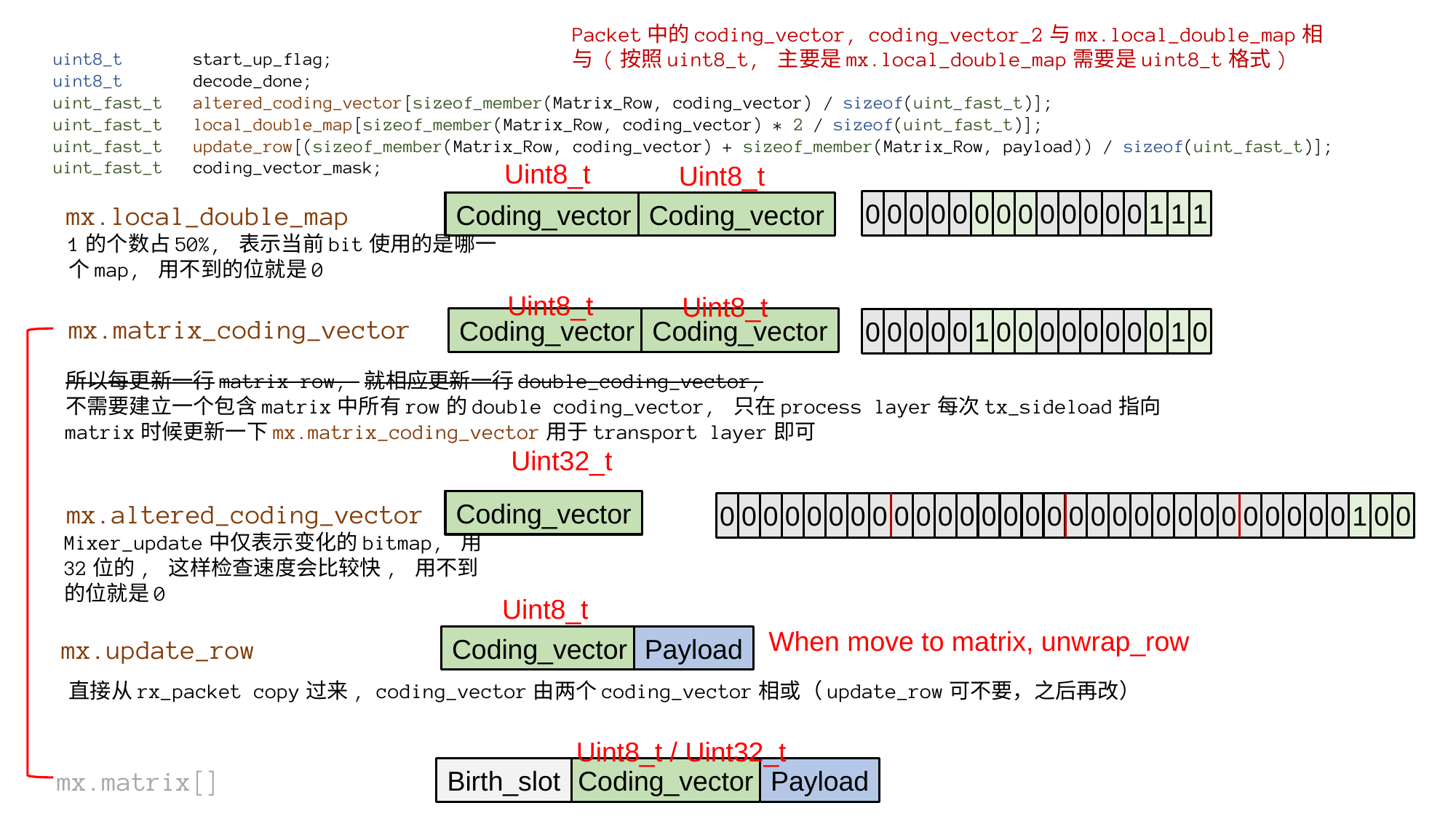

Packet中的coding_vector, coding_vector_2与mx.local_double_map相与 (按照uint8_t, 主要是mx.local_double_map需要是uint8_t格式)
    uint8_t       start_up_flag;
    uint8_t       decode_done;
    uint_fast_t   altered_coding_vector[sizeof_member(Matrix_Row, coding_vector) / sizeof(uint_fast_t)];
    uint_fast_t   local_double_map[sizeof_member(Matrix_Row, coding_vector) * 2 / sizeof(uint_fast_t)];
    uint_fast_t   update_row[(sizeof_member(Matrix_Row, coding_vector) + sizeof_member(Matrix_Row, payload)) / sizeof(uint_fast_t)];
    uint_fast_t   coding_vector_mask;
Uint8_t
Uint8_t
0

0

0

0

0

0

0

0

0

0

0

0

0

1

1

1

mx.local_double_map
Coding_vector
Coding_vector
1的个数占50%, 表示当前bit使用的是哪一个map, 用不到的位就是0
Uint8_t
Uint8_t
mx.matrix_coding_vector
Coding_vector
Coding_vector
0

0

0

0

0

1

0

0

0

0

0

0

0

0

1

0

所以每更新一行matrix row, 就相应更新一行double_coding_vector,
不需要建立一个包含matrix中所有row的double coding_vector, 只在process layer每次tx_sideload指向matrix时候更新一下mx.matrix_coding_vector用于transport layer即可
Uint32_t
mx.altered_coding_vector
Coding_vector
0

0

0

0

0

0

0

0

0

0

0
0
0
0
0
0
0

0

0

0

0

0

0

0

0

0

1

0

0

0
0
0
Mixer_update中仅表示变化的bitmap, 用32位的, 这样检查速度会比较快, 用不到的位就是0
Uint8_t
When move to matrix, unwrap_row
mx.update_row
Coding_vector
Payload
直接从rx_packet copy过来, coding_vector由两个coding_vector相或（update_row可不要，之后再改）
Uint8_t / Uint32_t
mx.matrix[]
Birth_slot
Coding_vector
Payload
coding_vector由两个coding_vector相或
Matrix结构不变，这样不需要改mixer_decode代码
Uint8_t
Uint8_t
mx.tx_packet
slot_number, sender_id, flags
Coding_vector
Coding_vector_2
Payload_8
Info_vector_8